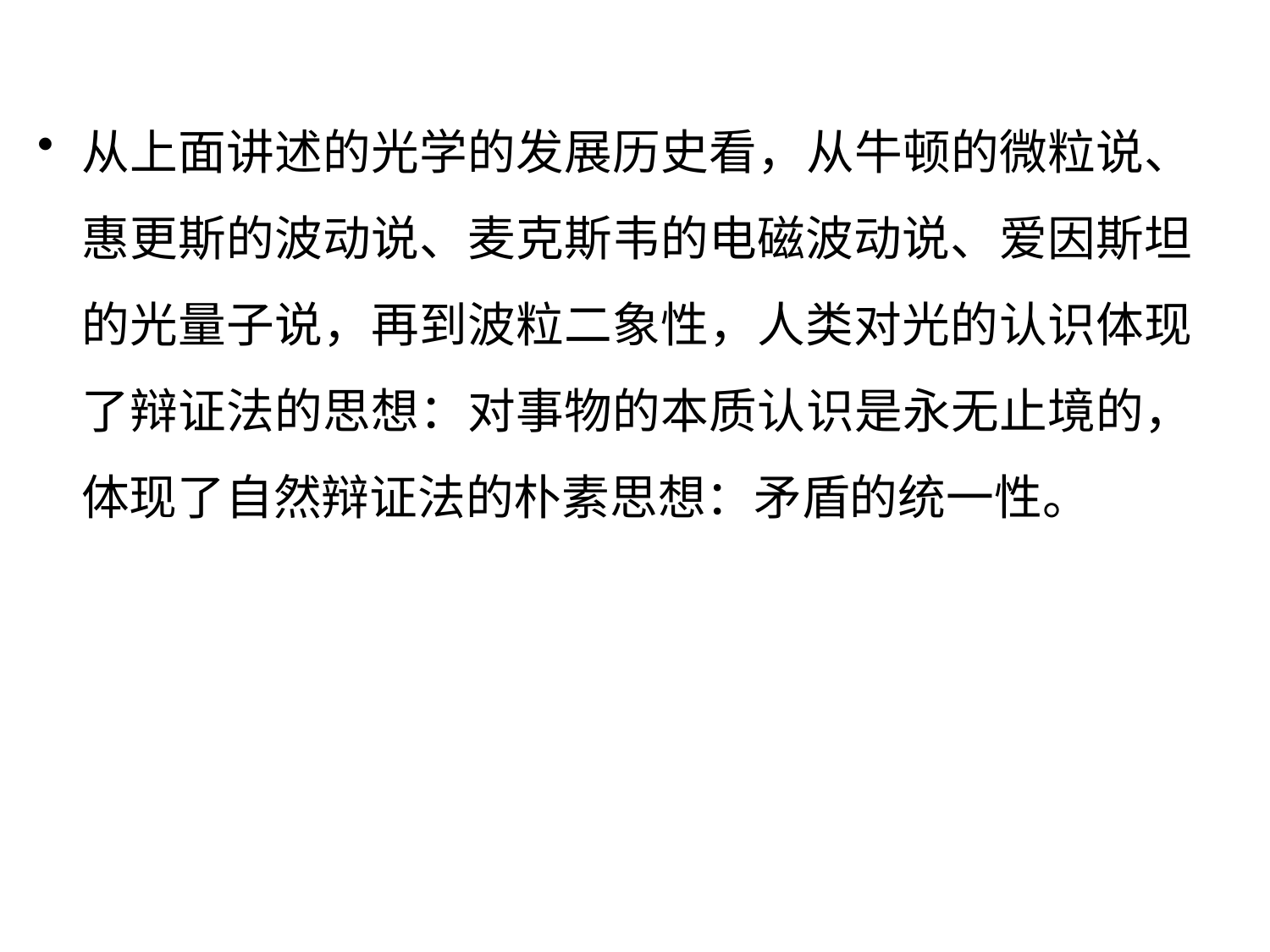

从上面讲述的光学的发展历史看，从牛顿的微粒说、惠更斯的波动说、麦克斯韦的电磁波动说、爱因斯坦的光量子说，再到波粒二象性，人类对光的认识体现了辩证法的思想：对事物的本质认识是永无止境的，体现了自然辩证法的朴素思想：矛盾的统一性。